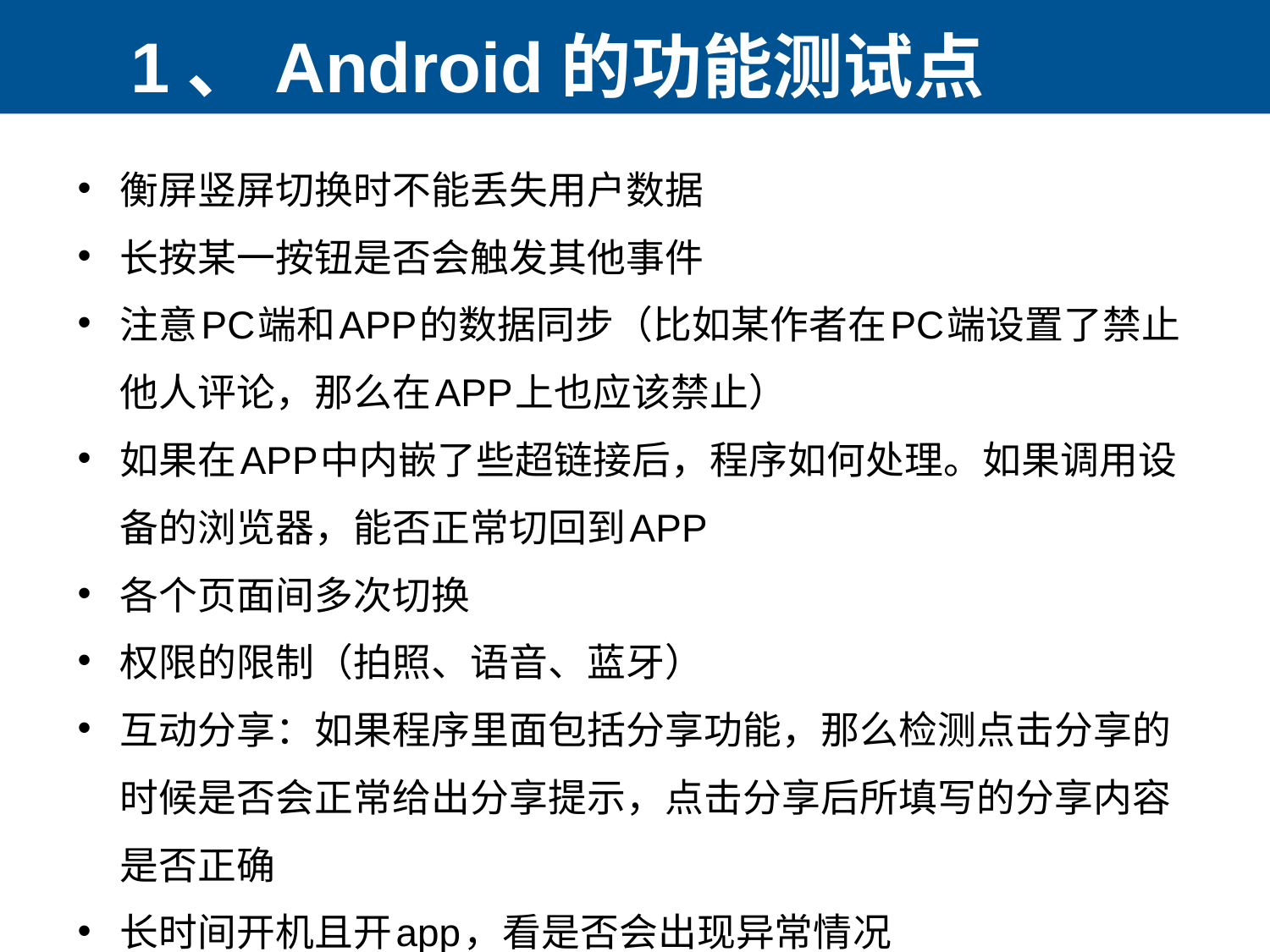

1、Android的功能测试点
衡屏竖屏切换时不能丢失用户数据
长按某一按钮是否会触发其他事件
注意PC端和APP的数据同步（比如某作者在PC端设置了禁止他人评论，那么在APP上也应该禁止）
如果在APP中内嵌了些超链接后，程序如何处理。如果调用设备的浏览器，能否正常切回到APP
各个页面间多次切换
权限的限制（拍照、语音、蓝牙）
互动分享：如果程序里面包括分享功能，那么检测点击分享的时候是否会正常给出分享提示，点击分享后所填写的分享内容是否正确
长时间开机且开app，看是否会出现异常情况